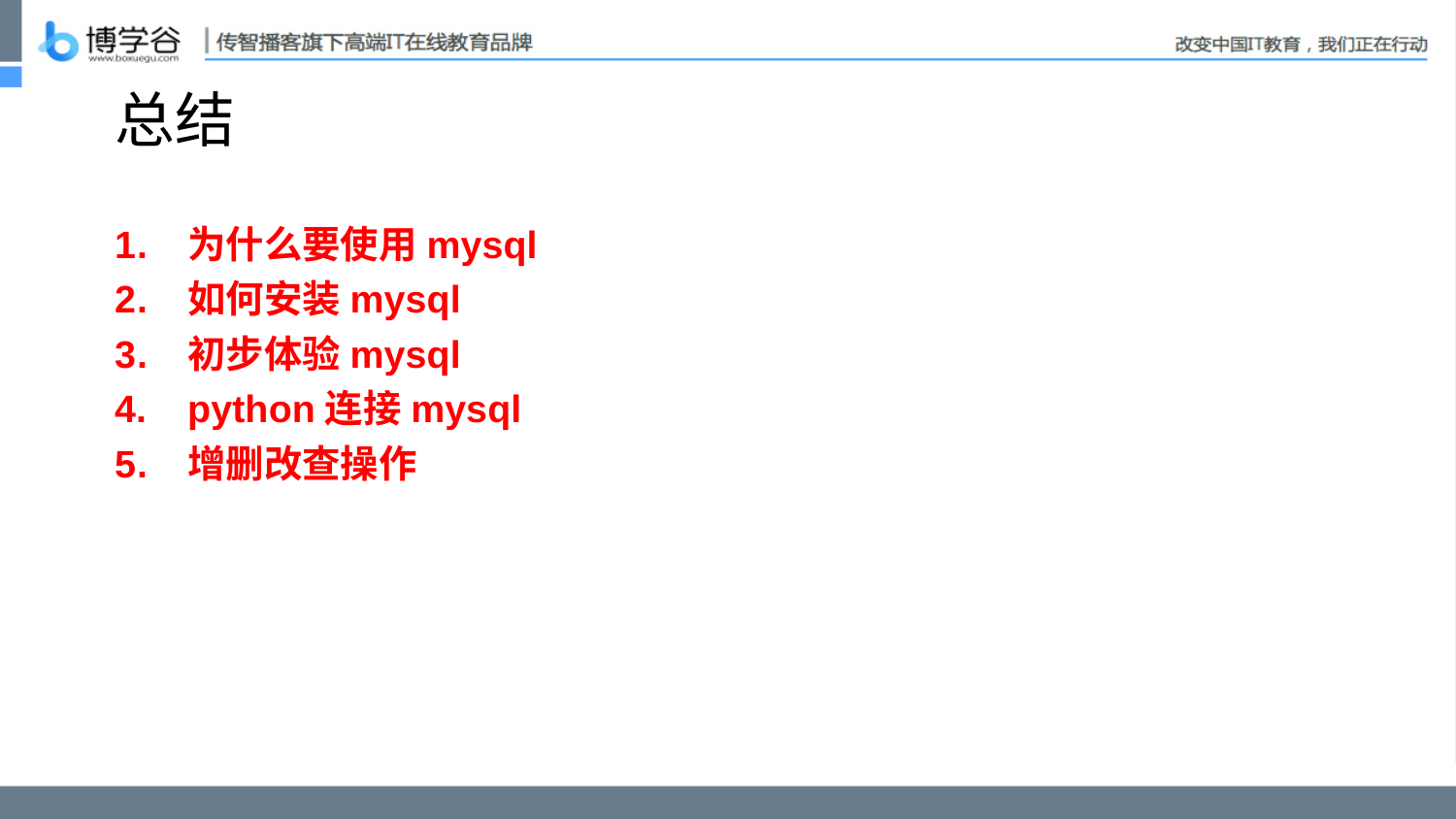

# 总结
为什么要使用mysql
如何安装mysql
初步体验mysql
python连接mysql
增删改查操作